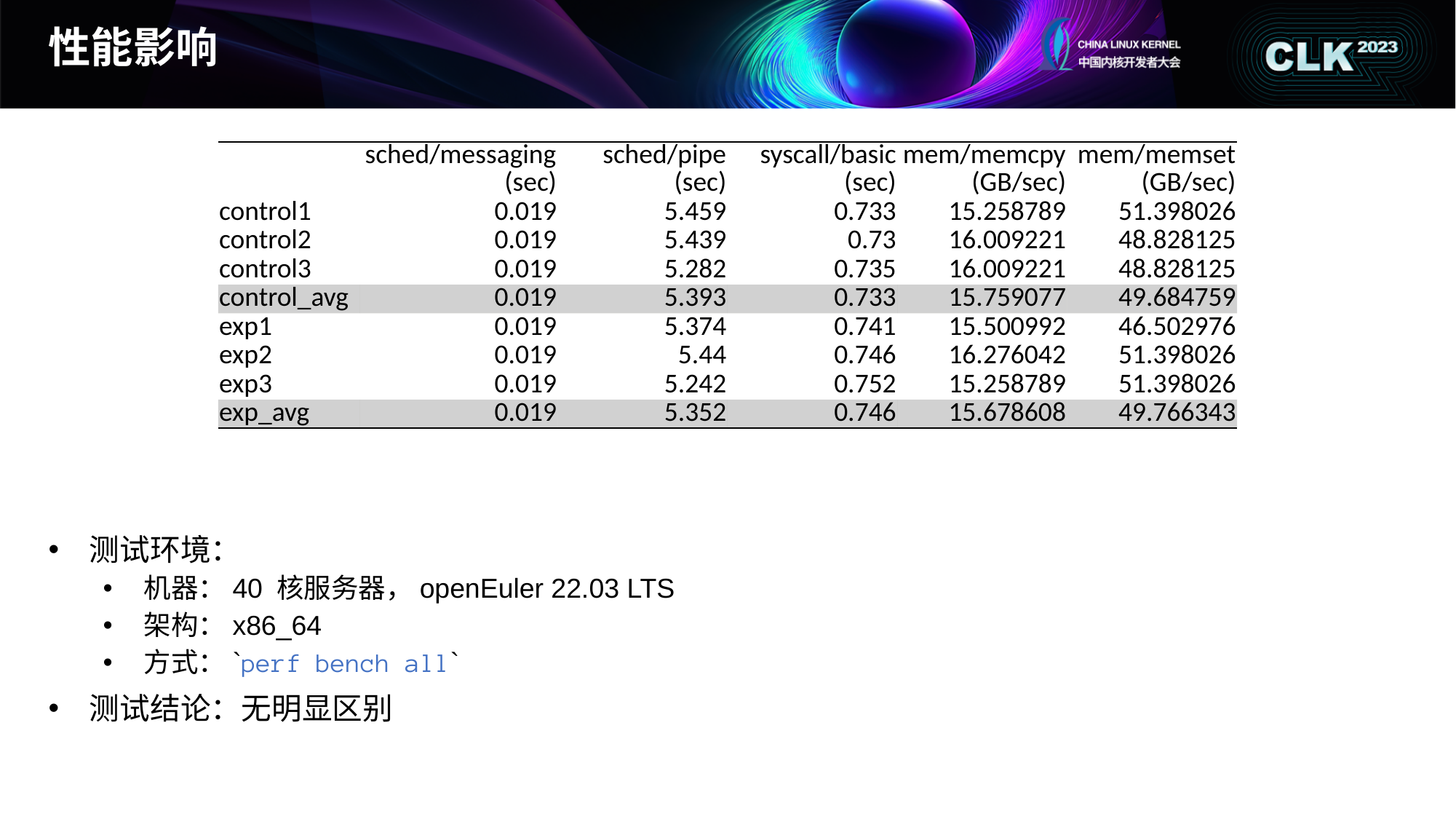

# 性能影响

测试环境：
机器：40 核服务器，openEuler 22.03 LTS
架构：x86_64
方式：`perf bench all`
测试结论：无明显区别
|  | sched/messaging (sec) | sched/pipe (sec) | syscall/basic (sec) | mem/memcpy (GB/sec) | mem/memset (GB/sec) |
| --- | --- | --- | --- | --- | --- |
| control1 | 0.019 | 5.459 | 0.733 | 15.258789 | 51.398026 |
| control2 | 0.019 | 5.439 | 0.73 | 16.009221 | 48.828125 |
| control3 | 0.019 | 5.282 | 0.735 | 16.009221 | 48.828125 |
| control\_avg | 0.019 | 5.393 | 0.733 | 15.759077 | 49.684759 |
| exp1 | 0.019 | 5.374 | 0.741 | 15.500992 | 46.502976 |
| exp2 | 0.019 | 5.44 | 0.746 | 16.276042 | 51.398026 |
| exp3 | 0.019 | 5.242 | 0.752 | 15.258789 | 51.398026 |
| exp\_avg | 0.019 | 5.352 | 0.746 | 15.678608 | 49.766343 |